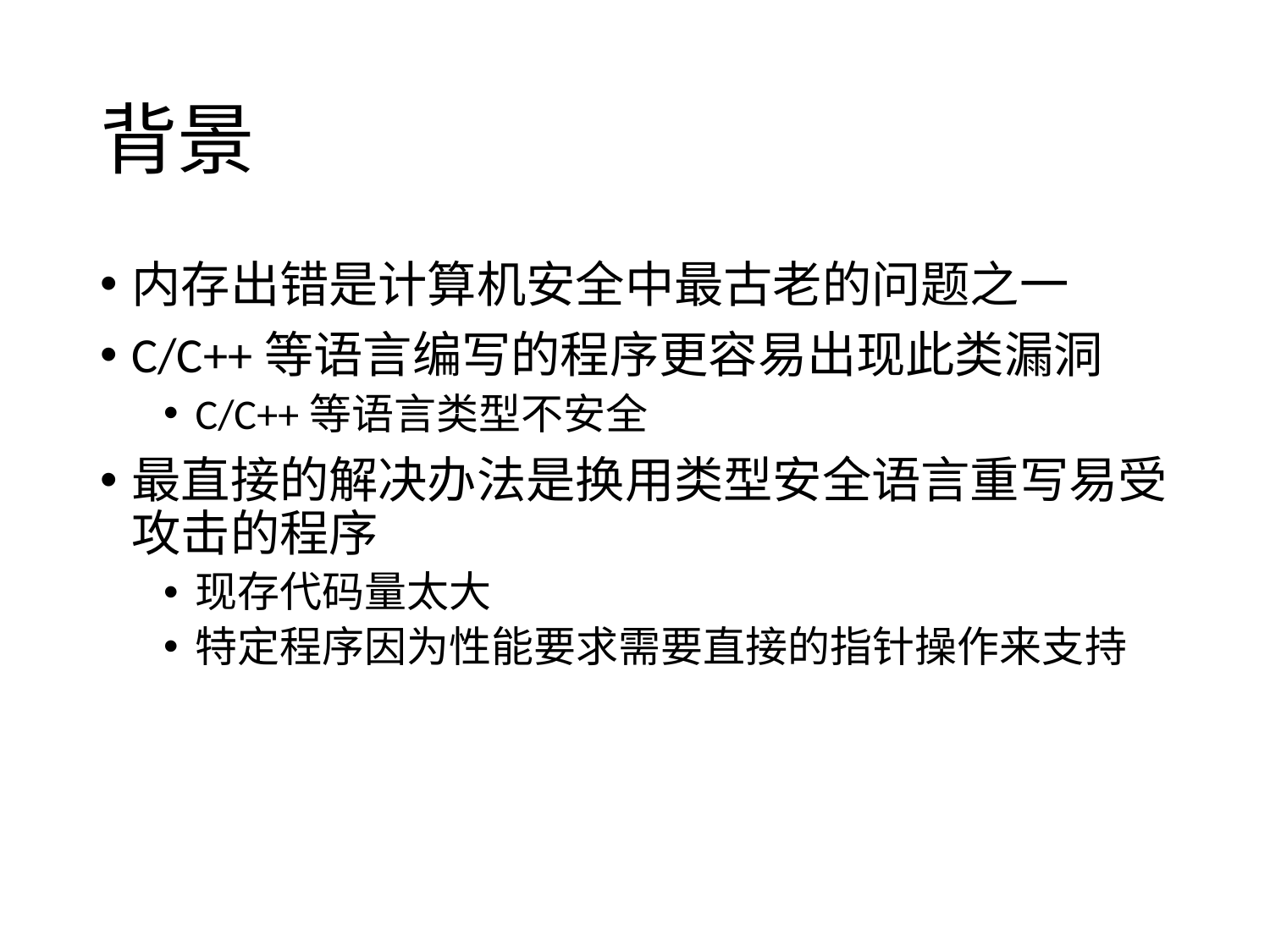

# 背景
内存出错是计算机安全中最古老的问题之一
C/C++等语言编写的程序更容易出现此类漏洞
C/C++等语言类型不安全
最直接的解决办法是换用类型安全语言重写易受攻击的程序
现存代码量太大
特定程序因为性能要求需要直接的指针操作来支持